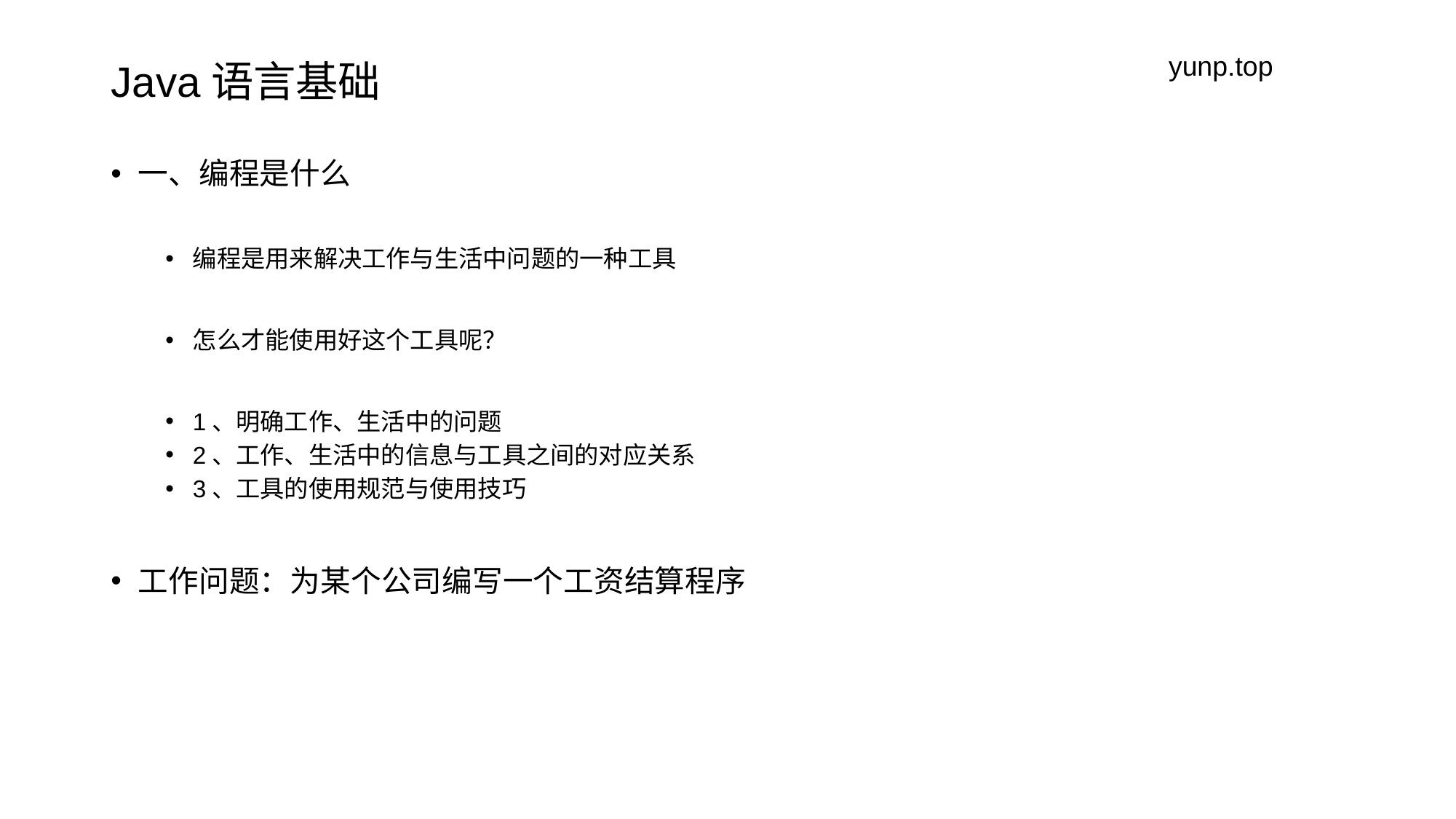

# Java语言基础
yunp.top
一、编程是什么

编程是用来解决工作与生活中问题的一种工具

怎么才能使用好这个工具呢？

1、明确工作、生活中的问题
2、工作、生活中的信息与工具之间的对应关系
3、工具的使用规范与使用技巧

工作问题：为某个公司编写一个工资结算程序